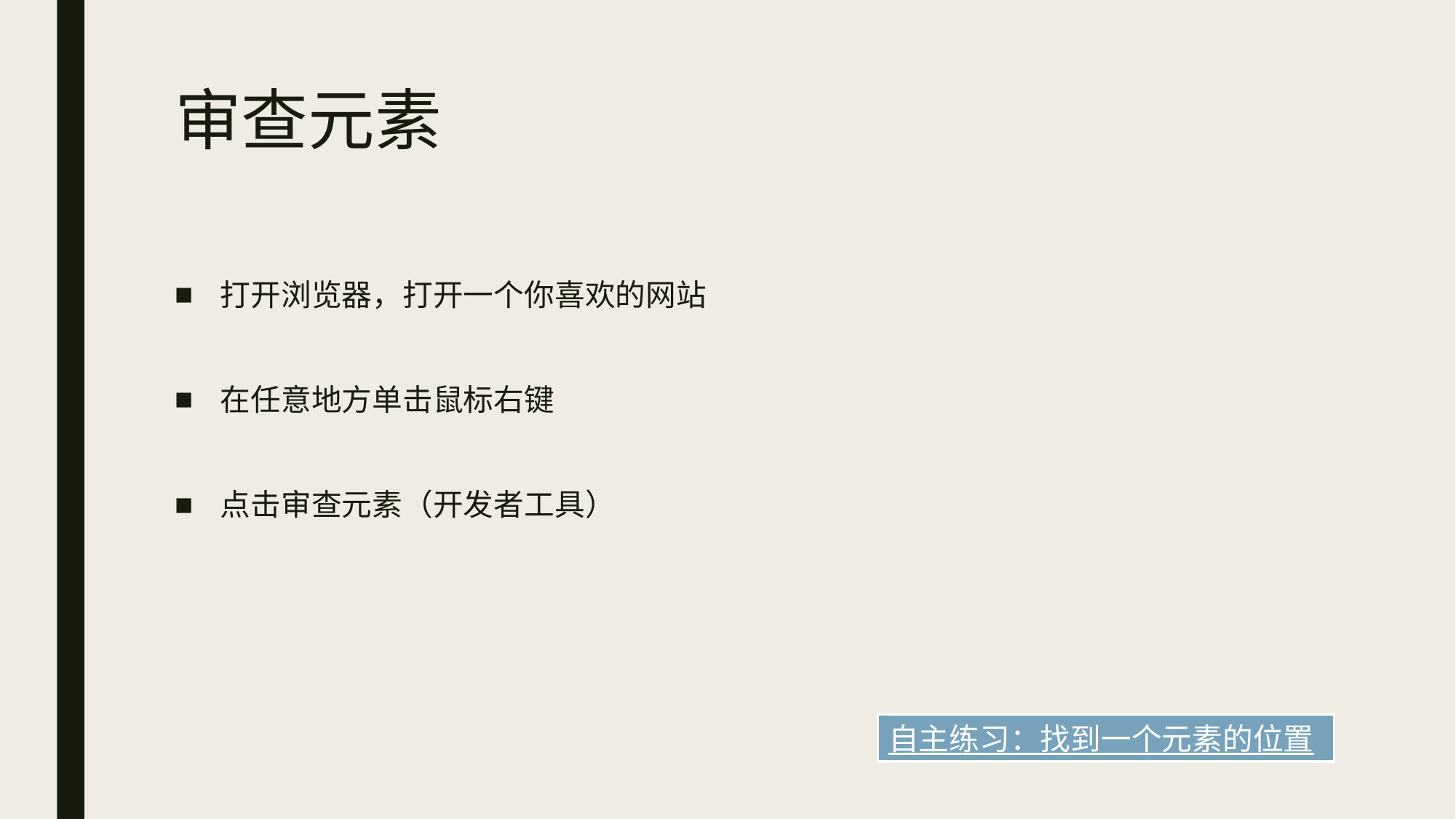

# 审查元素
打开浏览器，打开一个你喜欢的网站

在任意地方单击鼠标右键

点击审查元素（开发者工具）
自主练习：找到一个元素的位置